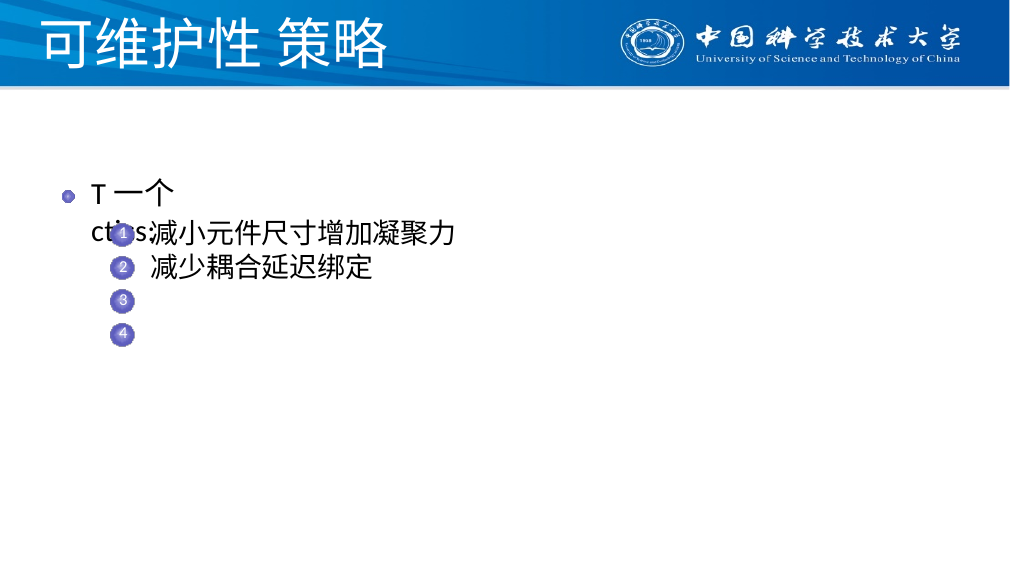

# 可维护性 策略
T一个ctics:

减小元件尺寸增加凝聚力
减少耦合延迟绑定

1

2

3

4